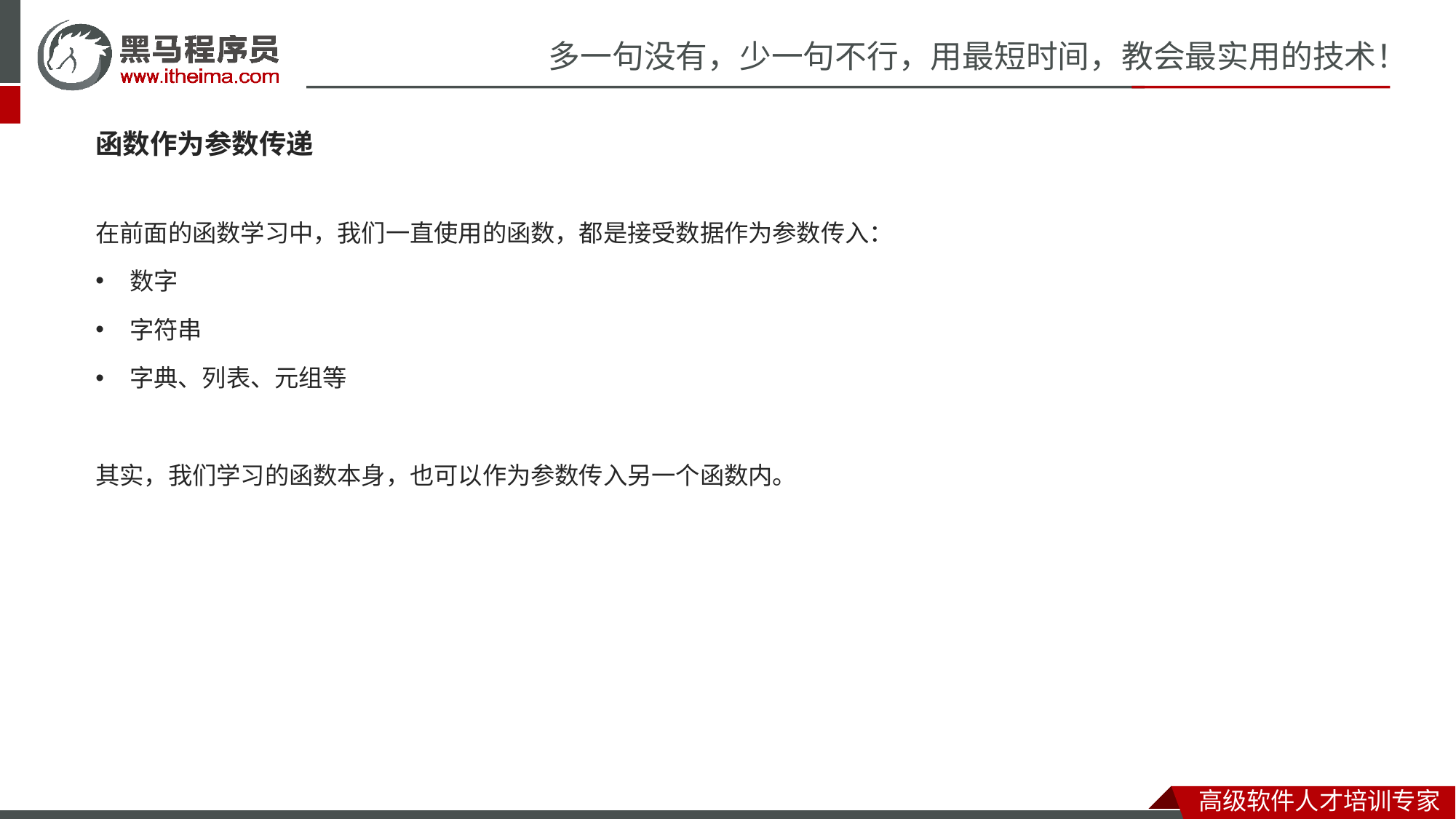

函数作为参数传递
在前面的函数学习中，我们一直使用的函数，都是接受数据作为参数传入：
数字
字符串
字典、列表、元组等

其实，我们学习的函数本身，也可以作为参数传入另一个函数内。